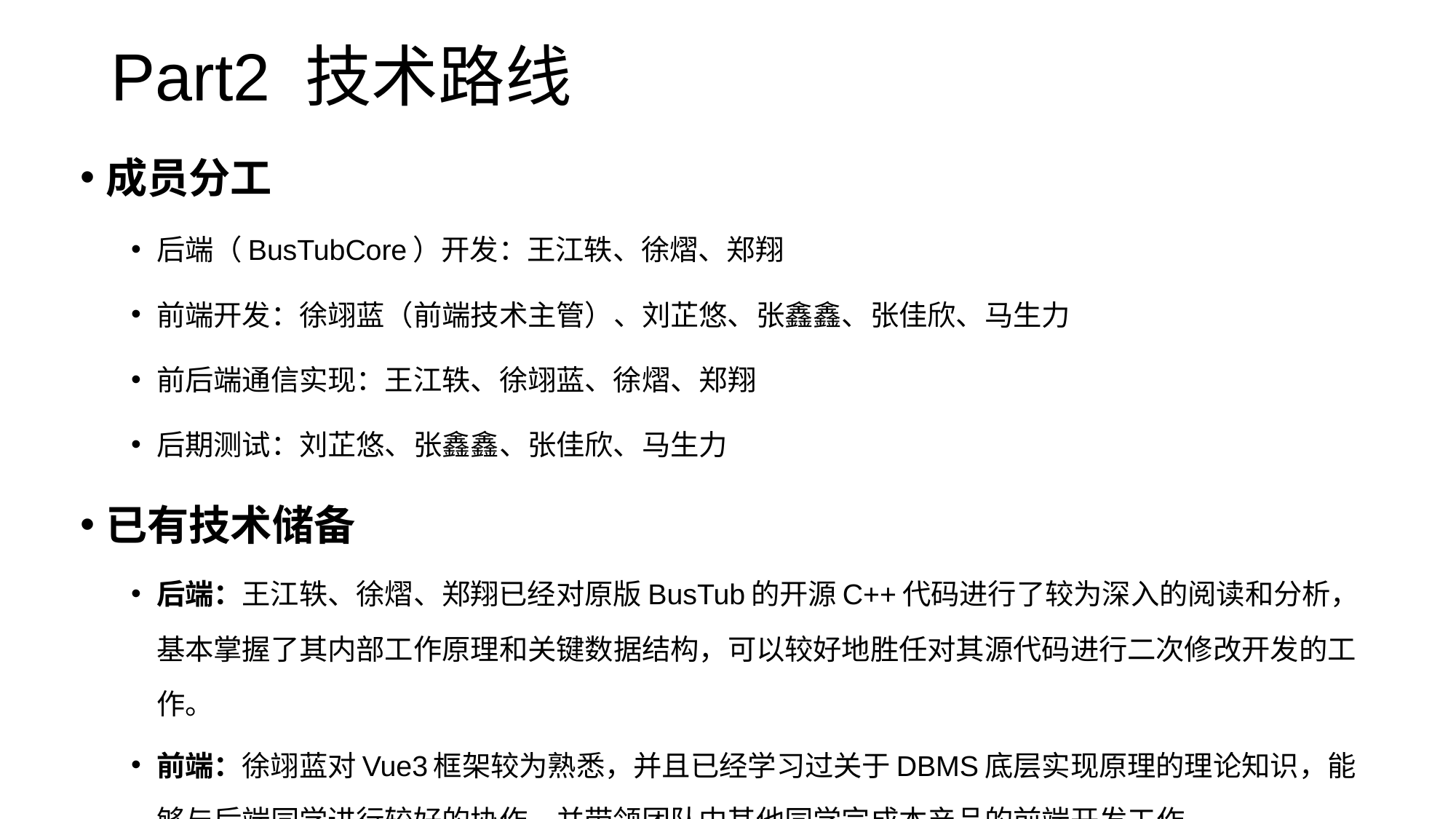

# Part2 技术路线
成员分工
后端（BusTubCore）开发：王江轶、徐熠、郑翔
前端开发：徐翊蓝（前端技术主管）、刘芷悠、张鑫鑫、张佳欣、马生力
前后端通信实现：王江轶、徐翊蓝、徐熠、郑翔
后期测试：刘芷悠、张鑫鑫、张佳欣、马生力
已有技术储备
后端：王江轶、徐熠、郑翔已经对原版BusTub的开源C++代码进行了较为深入的阅读和分析，基本掌握了其内部工作原理和关键数据结构，可以较好地胜任对其源代码进行二次修改开发的工作。
前端：徐翊蓝对Vue3框架较为熟悉，并且已经学习过关于DBMS底层实现原理的理论知识，能够与后端同学进行较好的协作，并带领团队中其他同学完成本产品的前端开发工作。